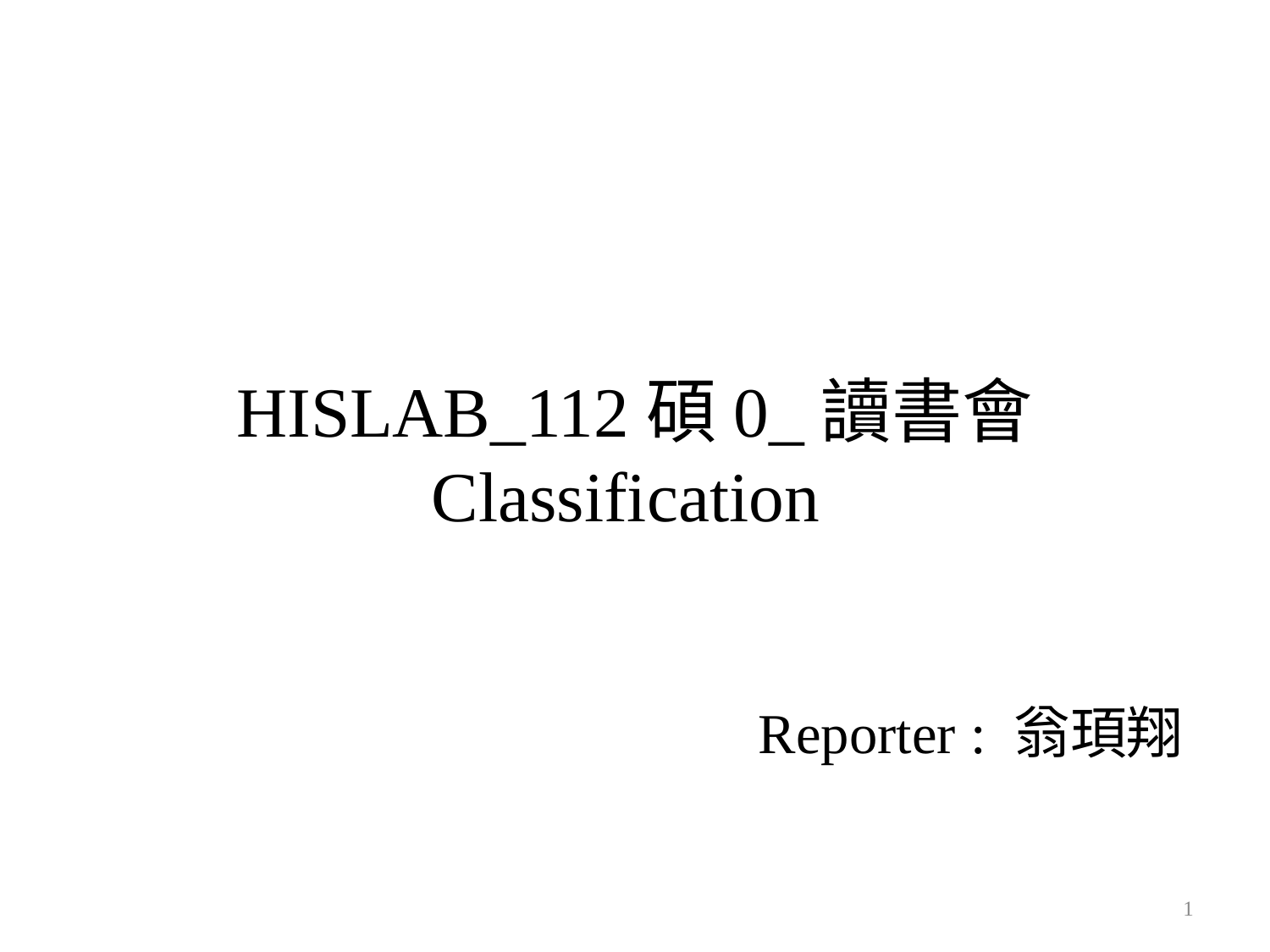

# HISLAB_112碩0_讀書會 Classification
Reporter : 翁頊翔
1